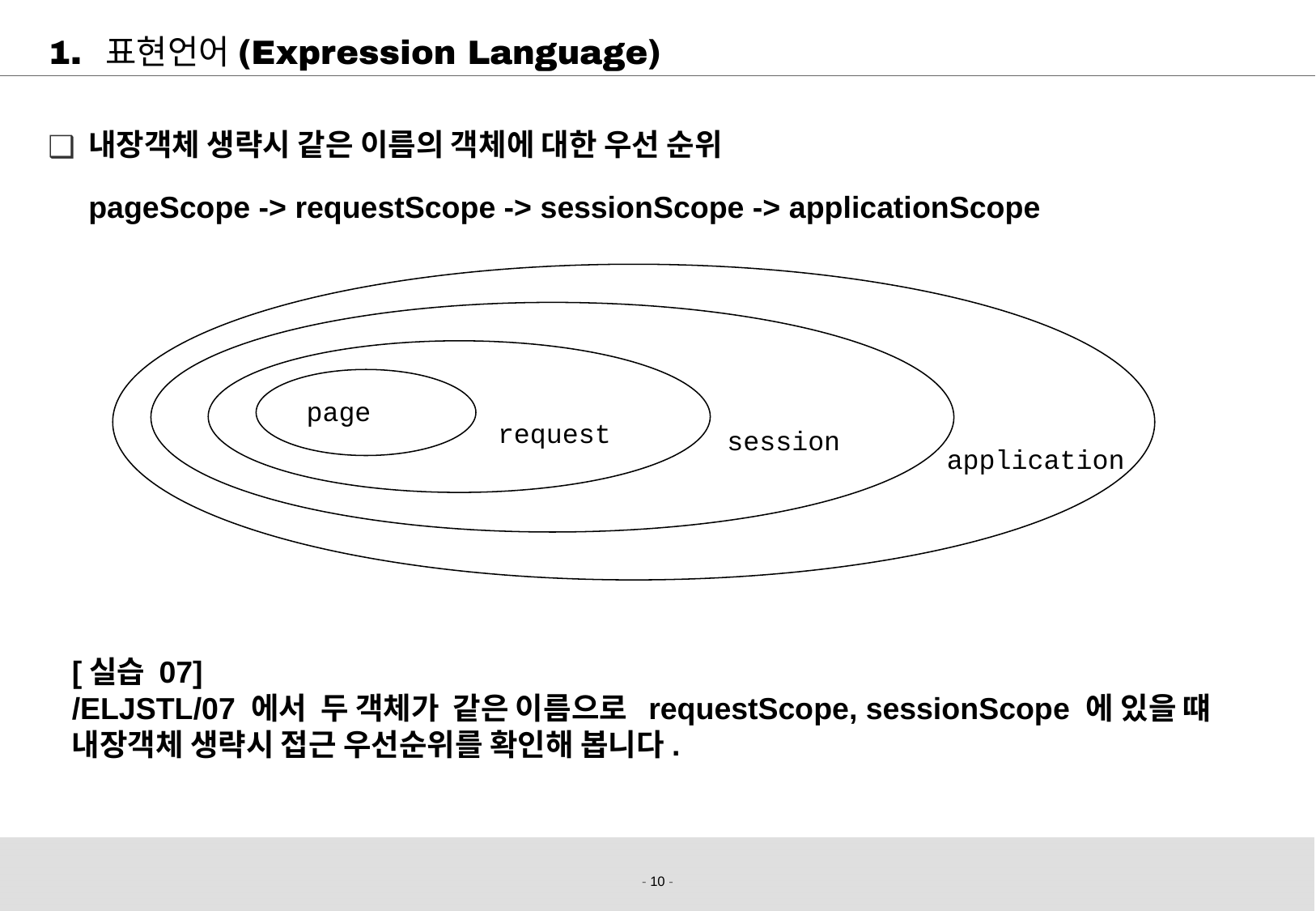

# 표현언어(Expression Language)
내장객체 생략시 같은 이름의 객체에 대한 우선 순위
	pageScope -> requestScope -> sessionScope -> applicationScope

page
request
session
application
[실습 07]
/ELJSTL/07 에서  두 객체가  같은 이름으로  requestScope, sessionScope 에 있을 떄
내장객체 생략시 접근 우선순위를 확인해 봅니다.